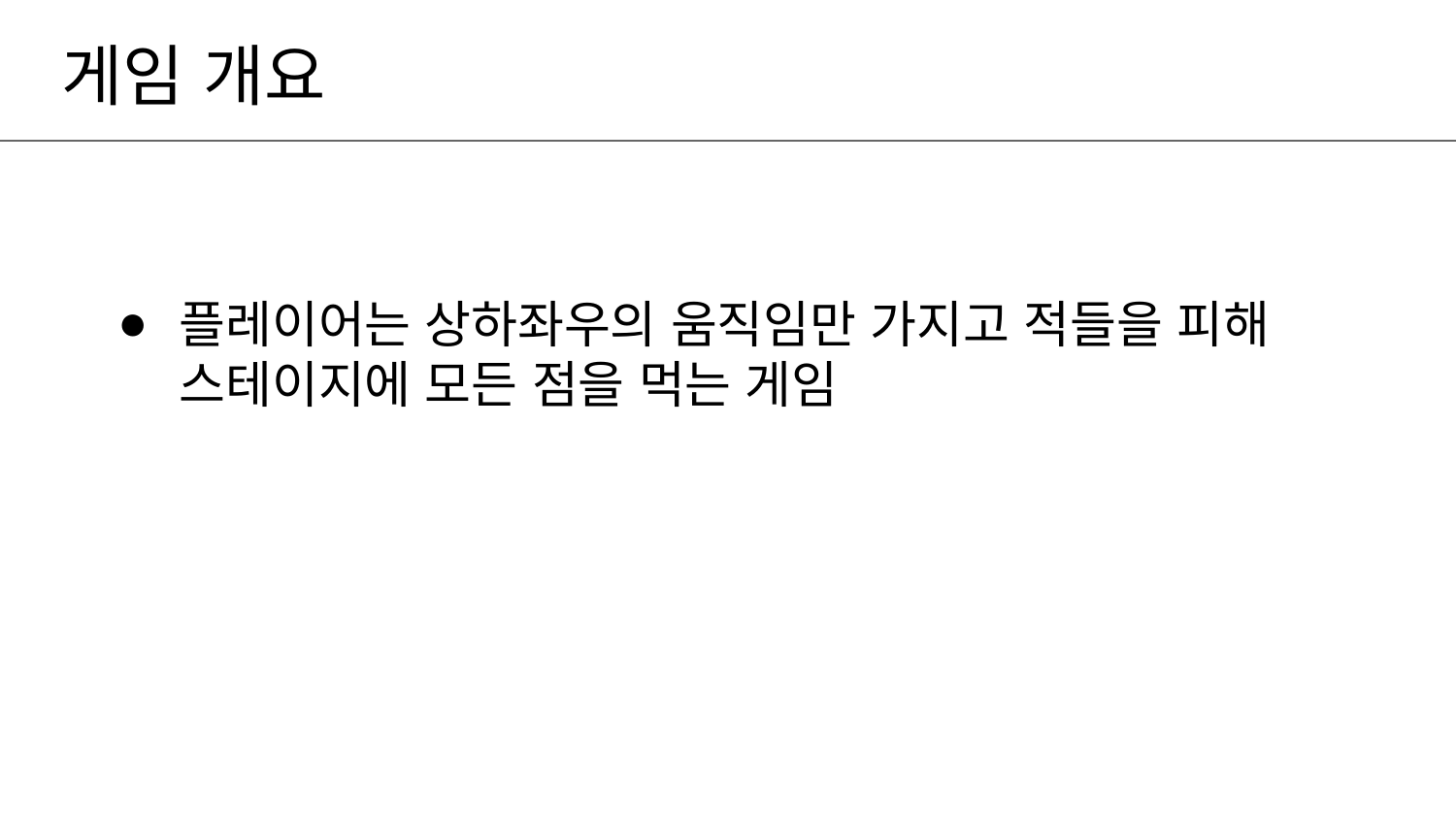

게임 개요
플레이어는 상하좌우의 움직임만 가지고 적들을 피해 스테이지에 모든 점을 먹는 게임